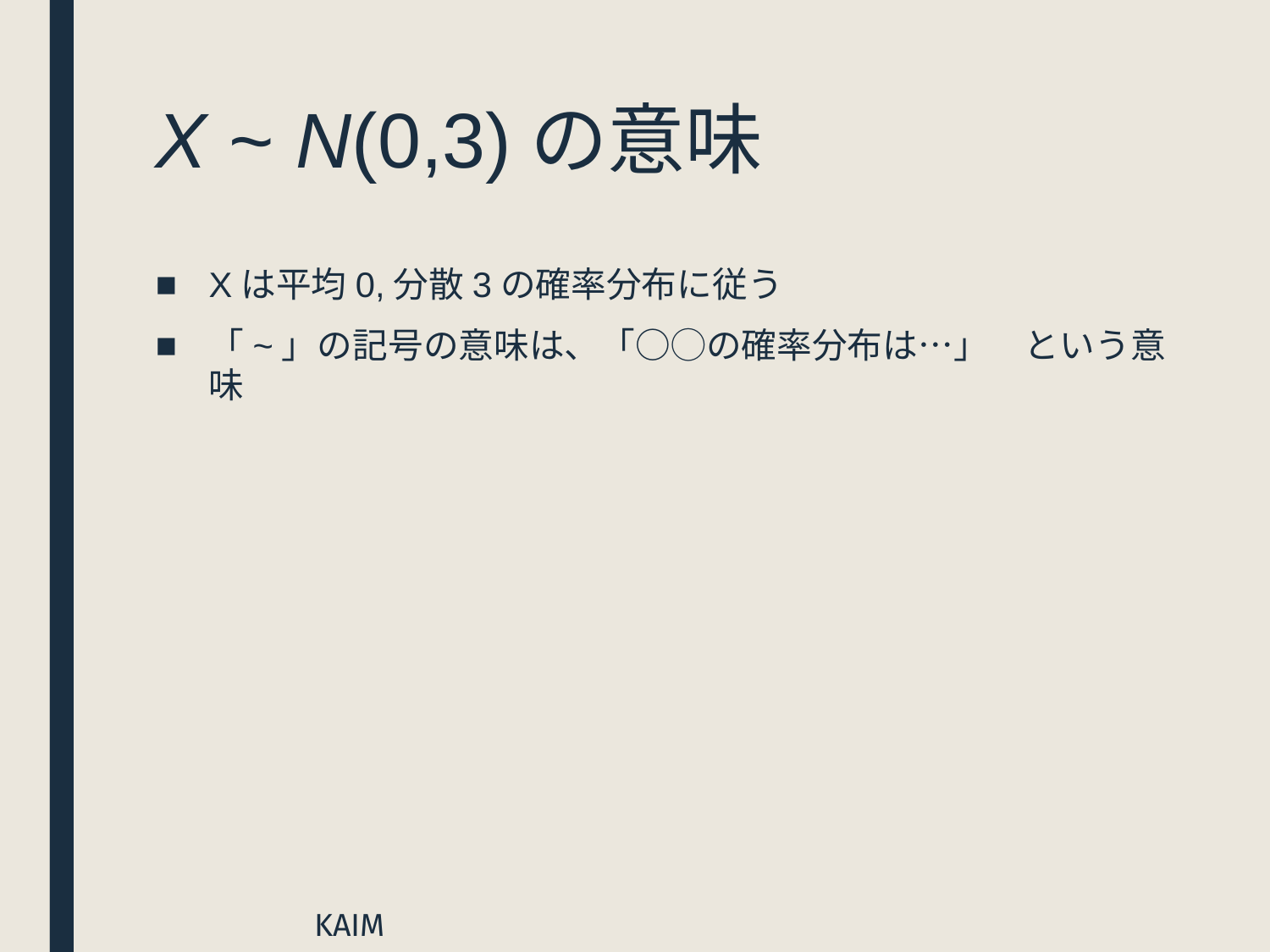

# X ~ N(0,3)の意味
Xは平均0,分散3の確率分布に従う
「~」の記号の意味は、「○◯の確率分布は…」　という意味
KAIM